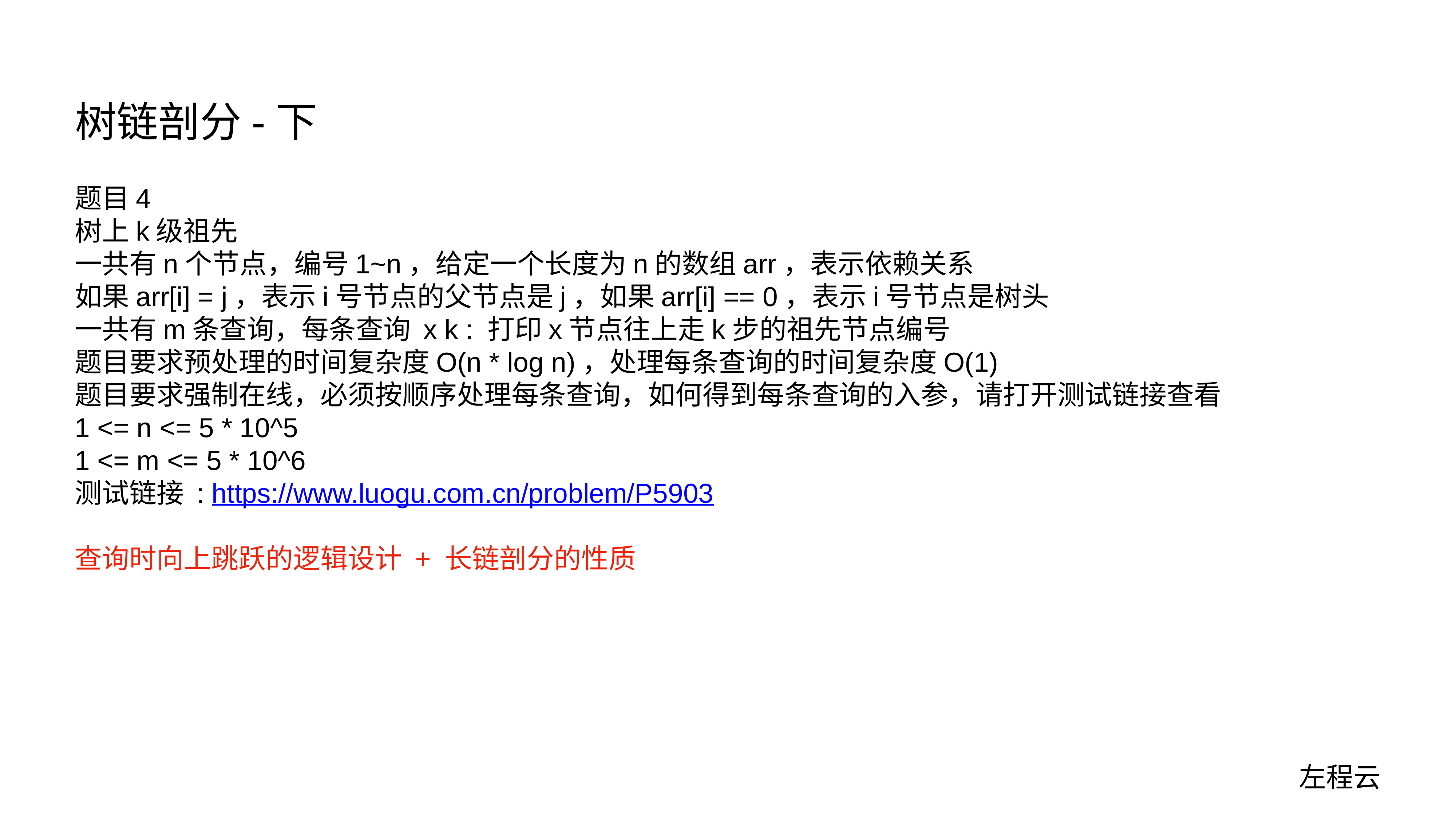

# 树链剖分-下
题目4
树上k级祖先
一共有n个节点，编号1~n，给定一个长度为n的数组arr，表示依赖关系
如果arr[i] = j，表示i号节点的父节点是j，如果arr[i] == 0，表示i号节点是树头
一共有m条查询，每条查询 x k : 打印x节点往上走k步的祖先节点编号
题目要求预处理的时间复杂度O(n * log n)，处理每条查询的时间复杂度O(1)
题目要求强制在线，必须按顺序处理每条查询，如何得到每条查询的入参，请打开测试链接查看
1 <= n <= 5 * 10^5
1 <= m <= 5 * 10^6
测试链接 : https://www.luogu.com.cn/problem/P5903

查询时向上跳跃的逻辑设计 + 长链剖分的性质
左程云